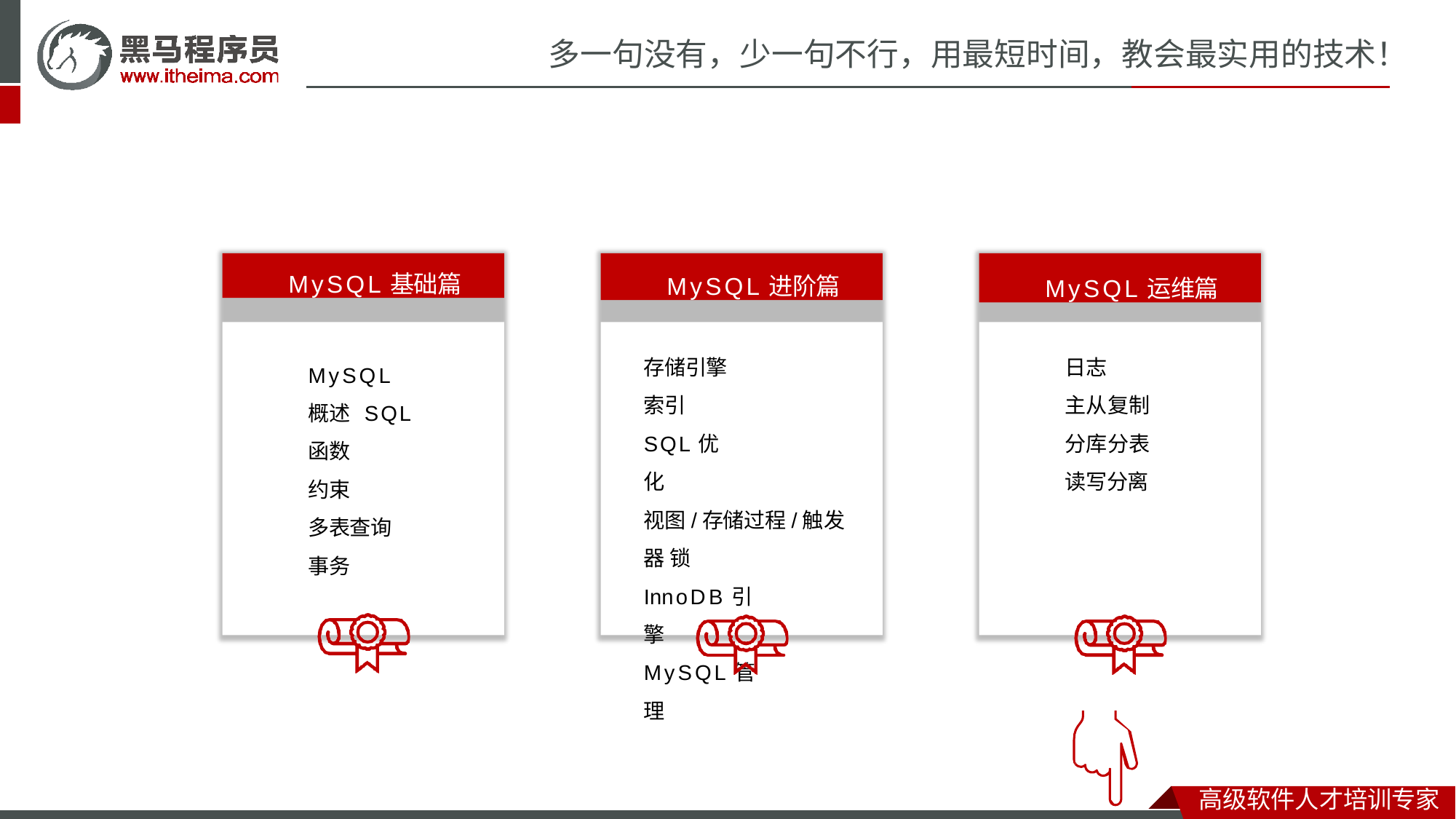

# 多一句没有，少一句不行，用最短时间，教会最实用的技术！

MySQL基础篇
MySQL进阶篇
MySQL运维篇

存储引擎 索引 SQL优化
视图/存储过程/触发器 锁
InnoDB引擎  MySQL管理
日志
主从复制 分库分表 读写分离
MySQL概述  SQL
函数
约束
多表查询 事务

高级软件人才培训专家